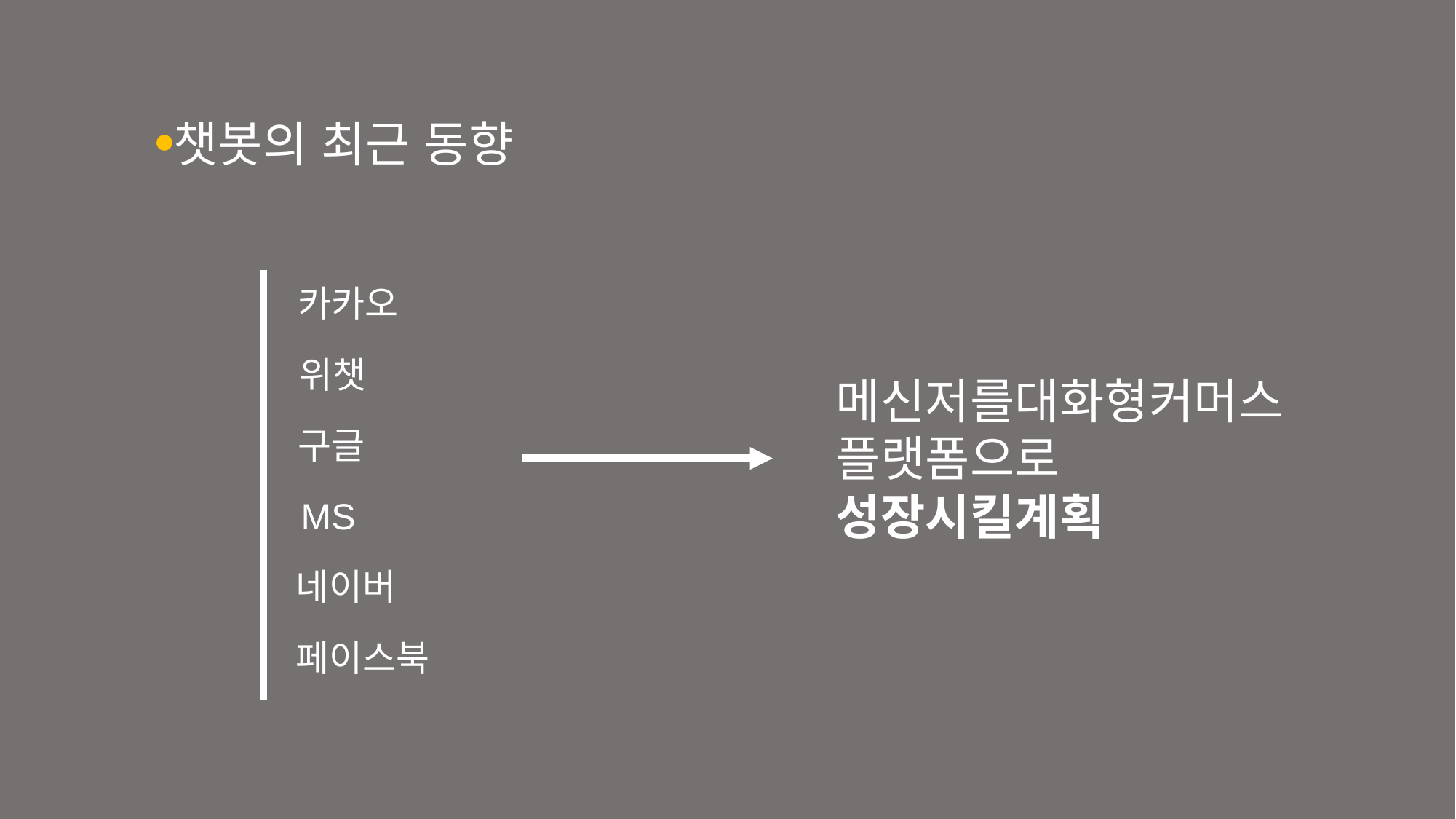

챗봇의 최근 동향

카카오
위챗
메신저를대화형커머스플랫폼으로
성장시킬계획
구글
MS
네이버
페이스북